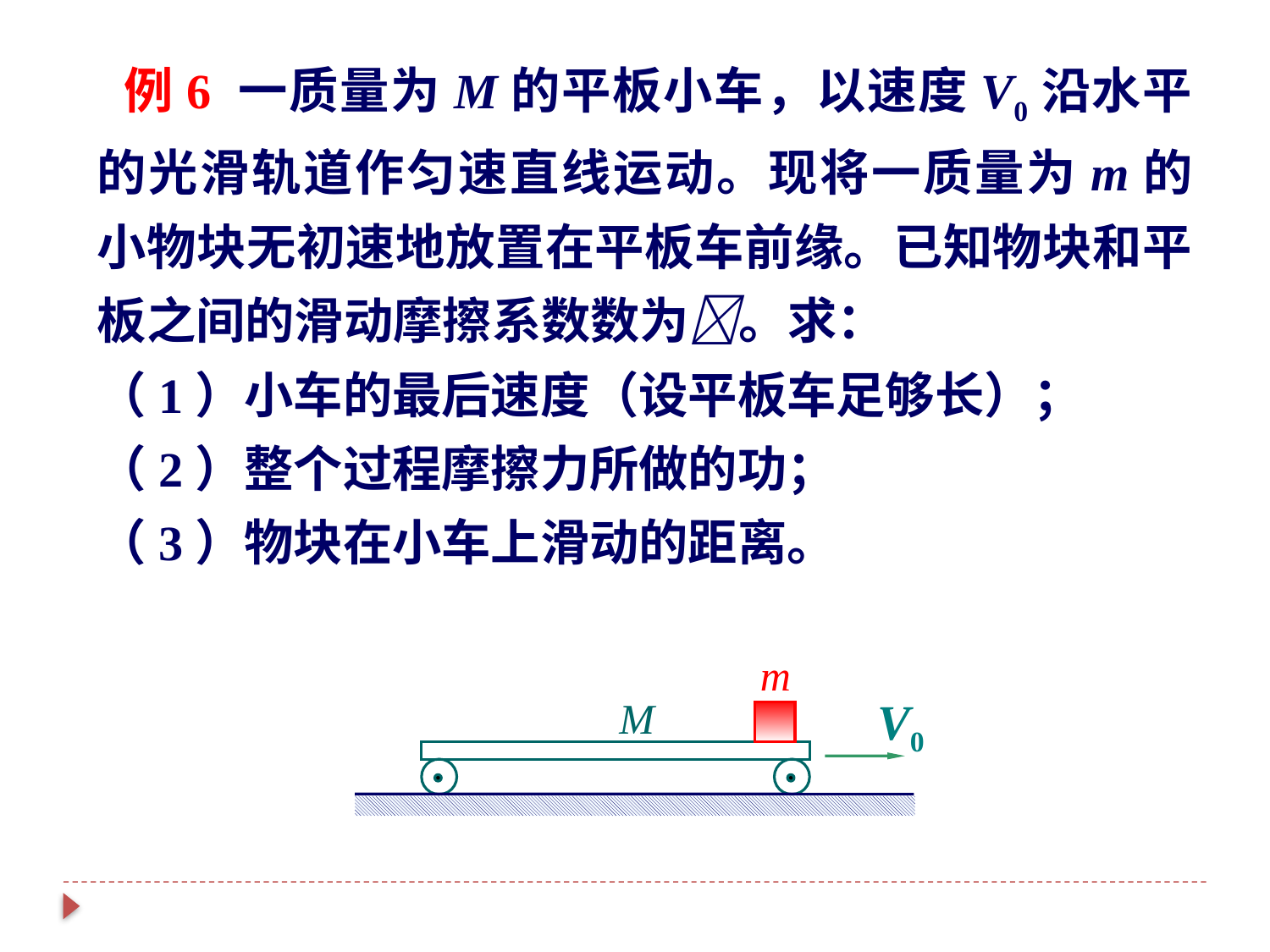

例6 一质量为M的平板小车，以速度V0沿水平的光滑轨道作匀速直线运动。现将一质量为m的小物块无初速地放置在平板车前缘。已知物块和平板之间的滑动摩擦系数数为μ。求：
（1）小车的最后速度（设平板车足够长）；
（2）整个过程摩擦力所做的功；
（3）物块在小车上滑动的距离。
  m
V0
M